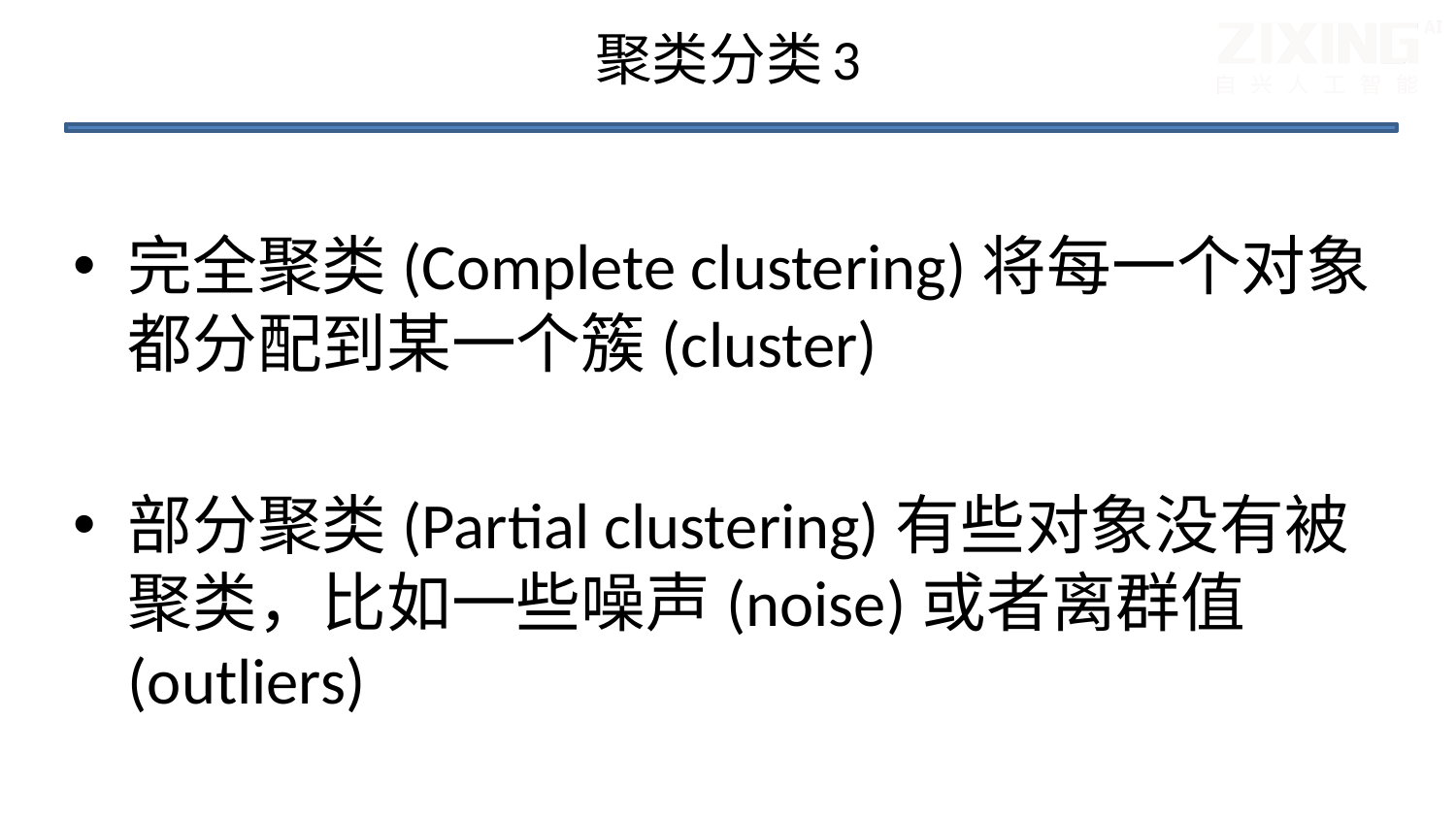

# 聚类分类3

完全聚类(Complete clustering)将每一个对象都分配到某一个簇(cluster)

部分聚类(Partial clustering)有些对象没有被聚类，比如一些噪声(noise)或者离群值(outliers)